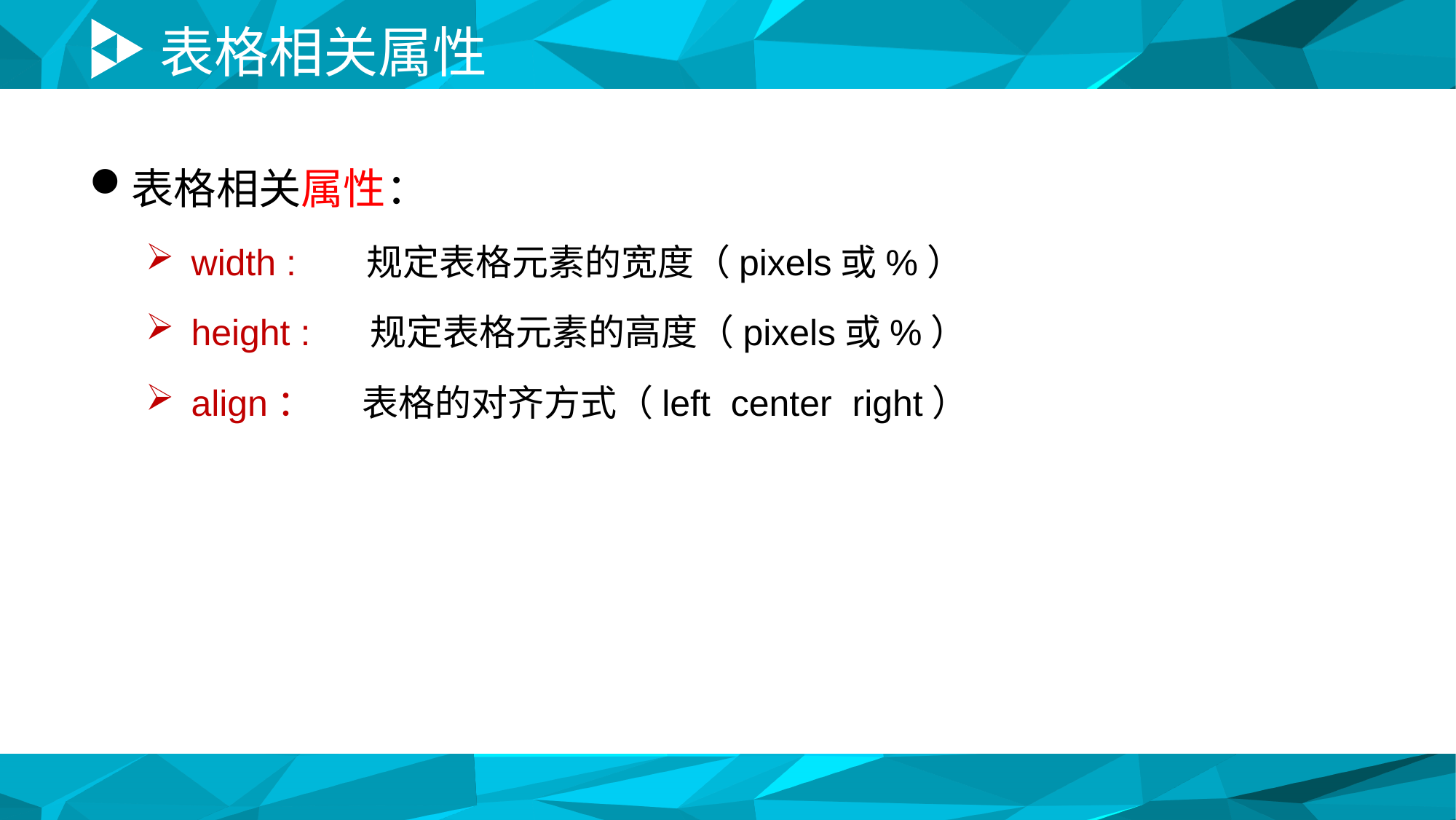

# 表格相关属性
表格相关属性：
width :      规定表格元素的宽度（pixels或%）
height :     规定表格元素的高度（pixels或%）
align：      表格的对齐方式（left  center  right）